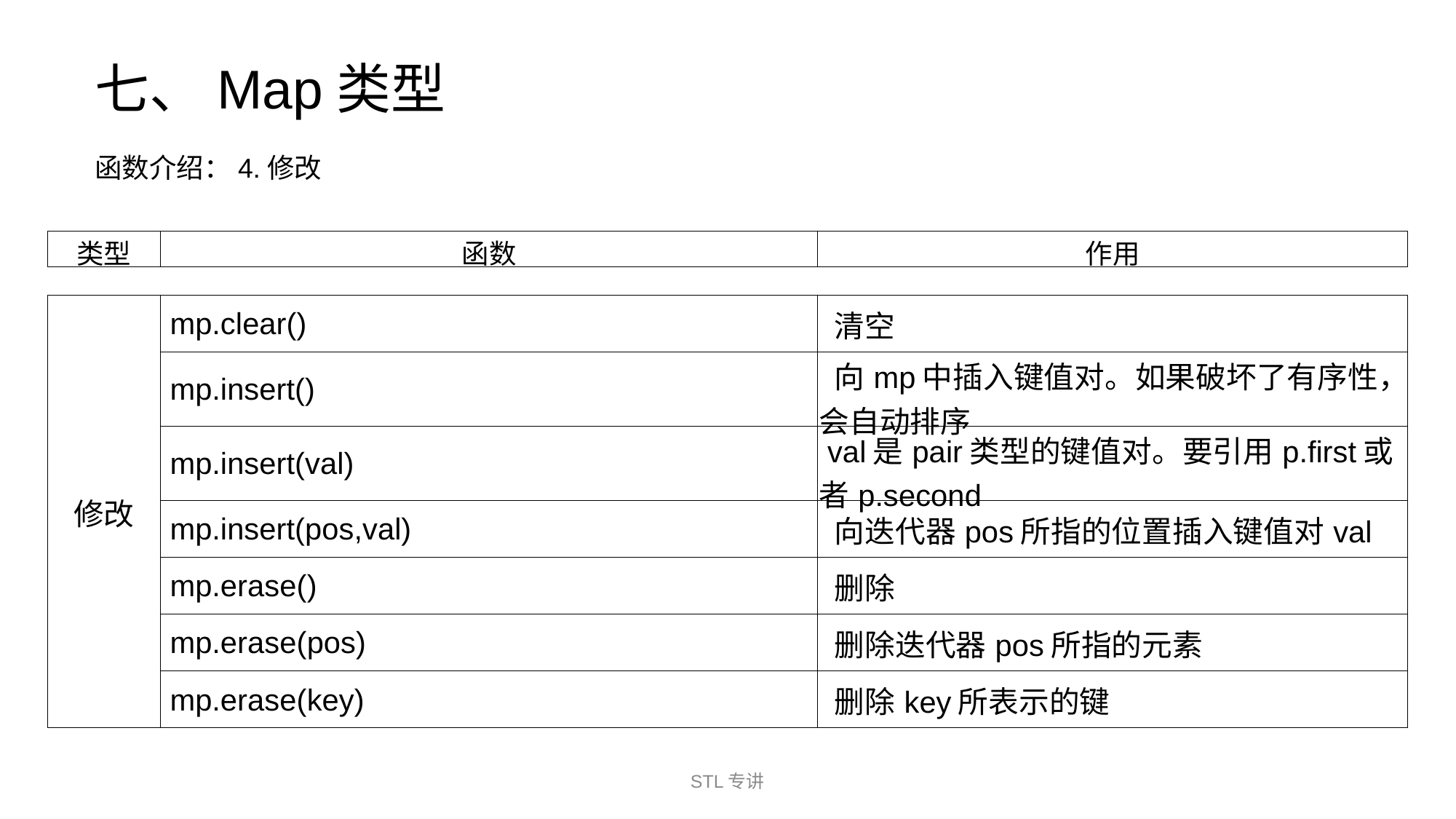

七、Map类型
函数介绍：4.修改
| 类型 | 函数 | 作用 |
| --- | --- | --- |
| 修改 | mp.clear() | 清空 |
| --- | --- | --- |
|  | mp.insert() | 向mp中插入键值对。如果破坏了有序性，会自动排序 |
|  | mp.insert(val) | val是pair类型的键值对。要引用p.first或者p.second |
|  | mp.insert(pos,val) | 向迭代器pos所指的位置插入键值对val |
|  | mp.erase() | 删除 |
|  | mp.erase(pos) | 删除迭代器pos所指的元素 |
|  | mp.erase(key) | 删除key所表示的键 |

STL专讲
39